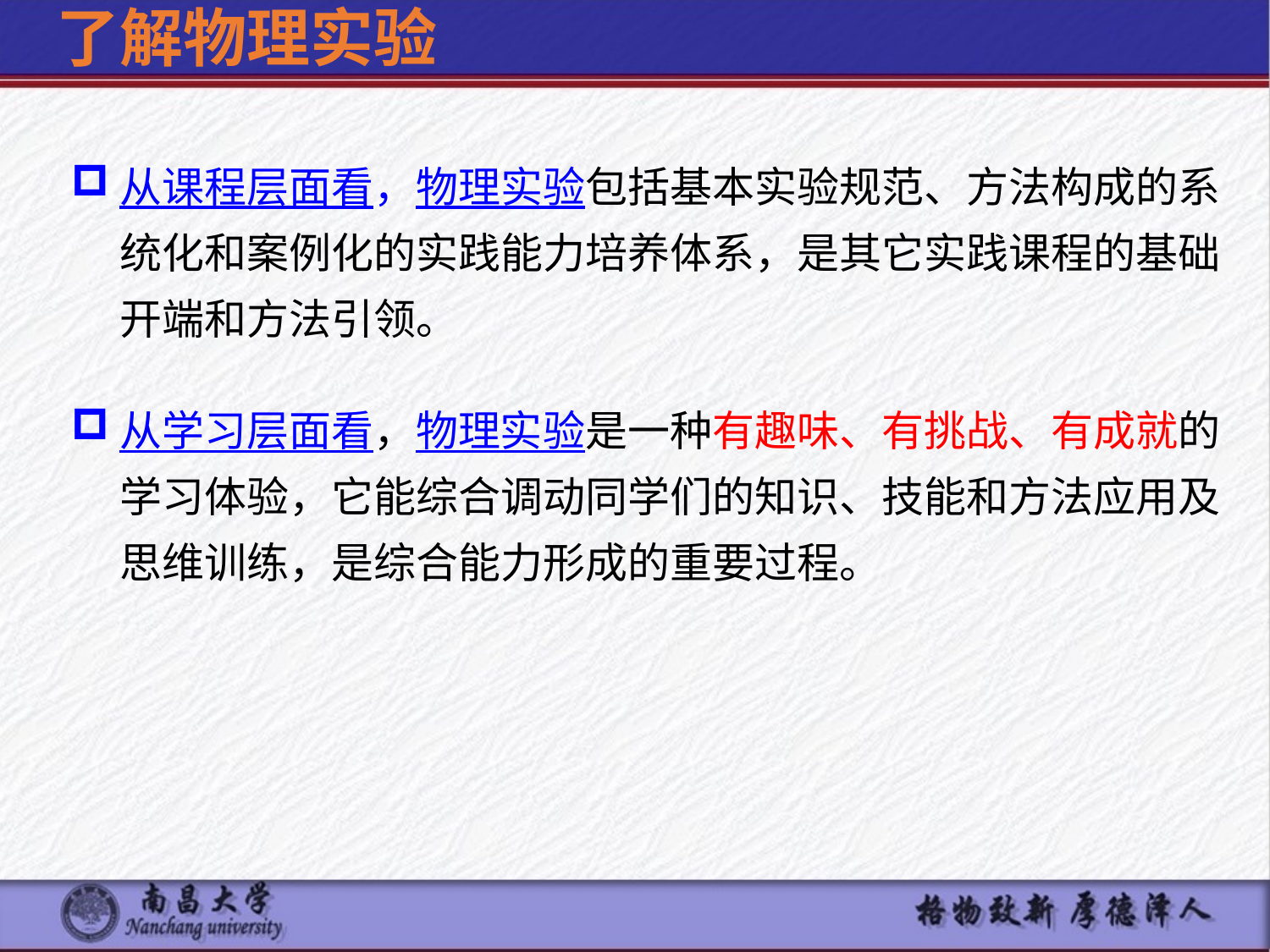

了解物理实验
从课程层面看，物理实验包括基本实验规范、方法构成的系统化和案例化的实践能力培养体系，是其它实践课程的基础开端和方法引领。
从学习层面看，物理实验是一种有趣味、有挑战、有成就的学习体验，它能综合调动同学们的知识、技能和方法应用及思维训练，是综合能力形成的重要过程。